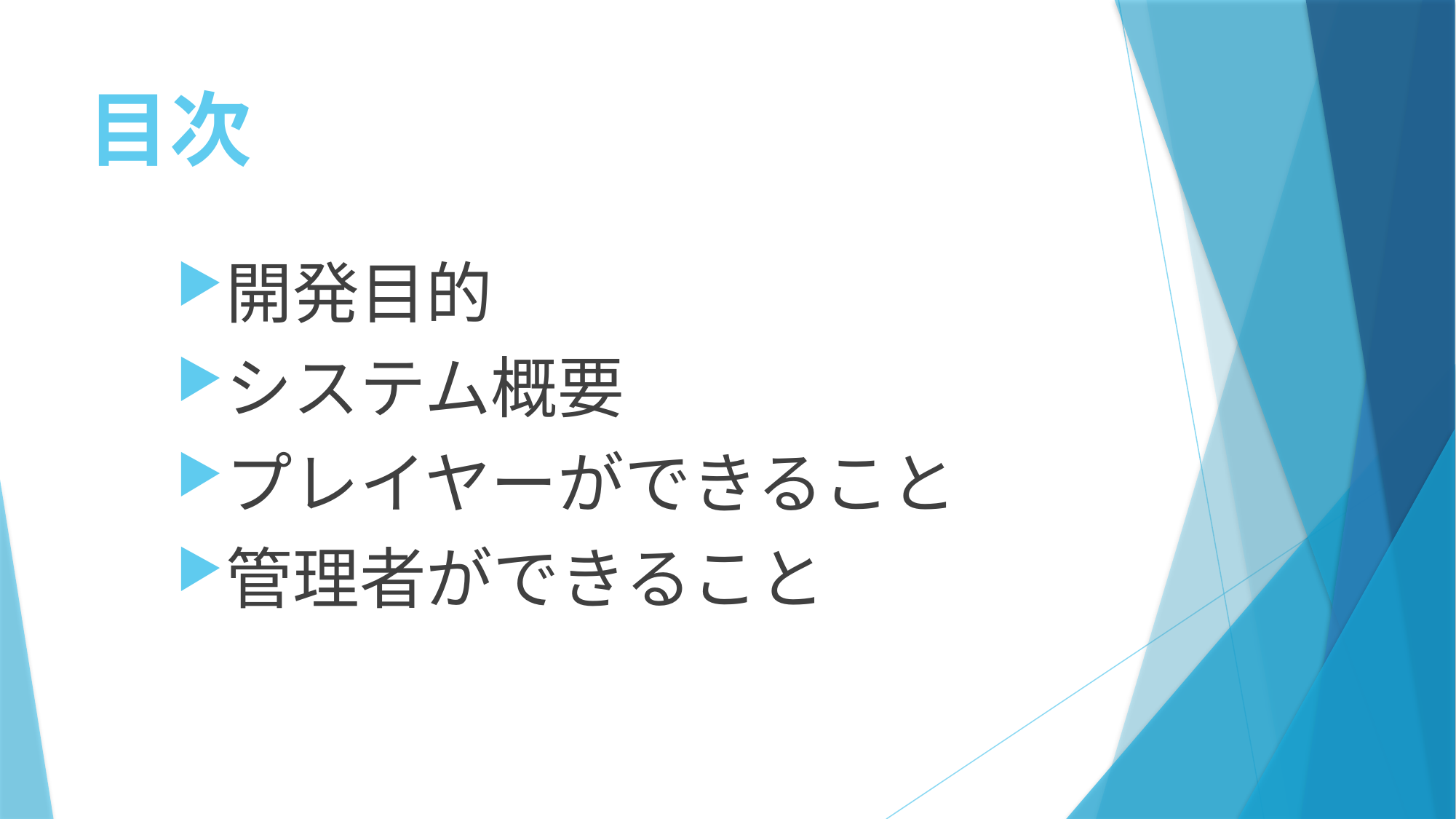

# 目次
開発目的
システム概要
プレイヤーができること
管理者ができること